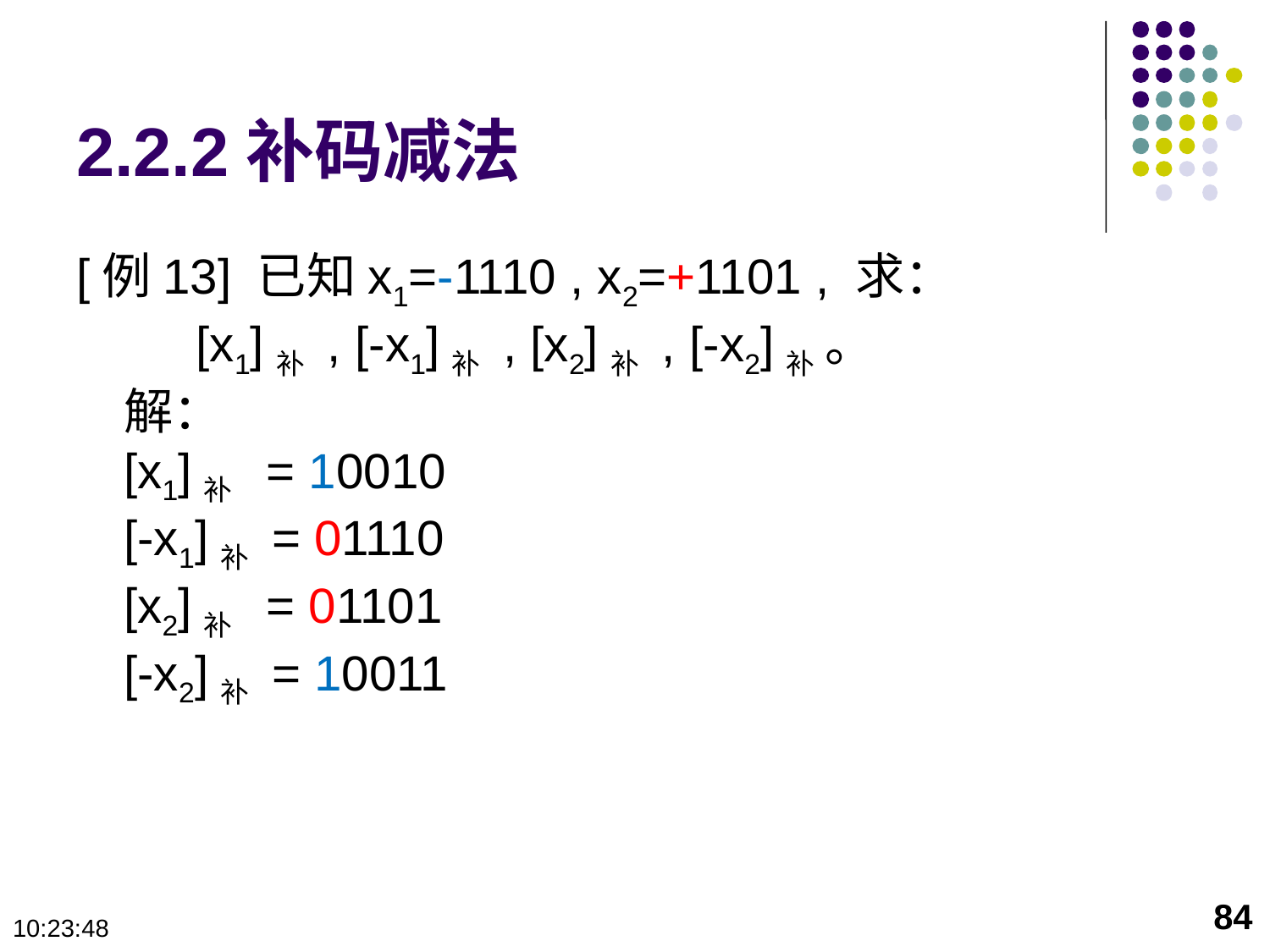

# 2.2.2补码减法
[例13] 已知x1=-1110 , x2=+1101 , 求：
　 [x1]补 , [-x1]补 , [x2]补 , [-x2]补 。
解：
[x1]补  = 10010
[-x1]补 = 01110
[x2]补  = 01101
[-x2]补 = 10011
84
10:23:48